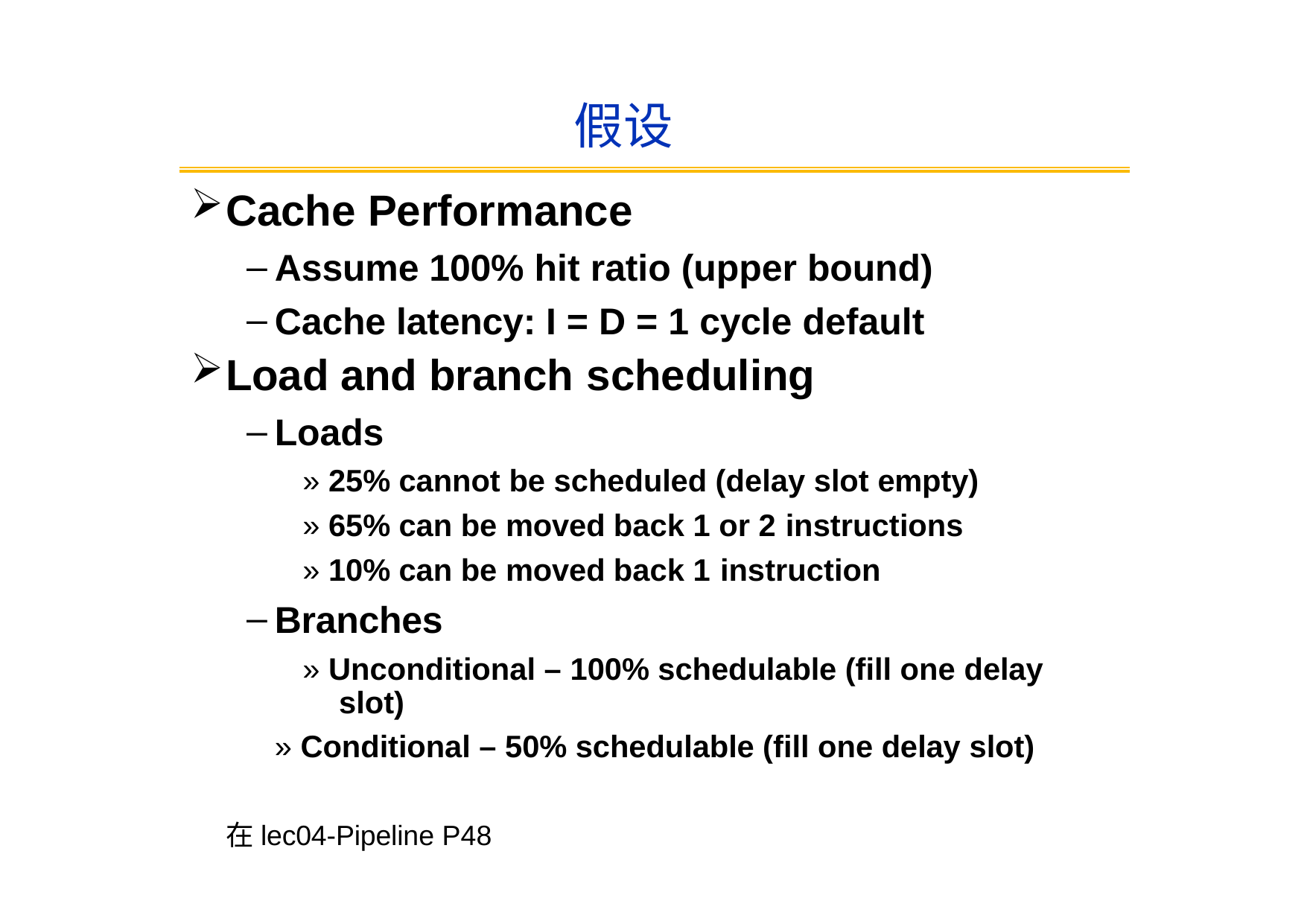

# 假设
Cache Performance
Assume 100% hit ratio (upper bound)
Cache latency: I = D = 1 cycle default
Load and branch scheduling
Loads
» 25% cannot be scheduled (delay slot empty)
» 65% can be moved back 1 or 2 instructions
» 10% can be moved back 1 instruction
Branches
» Unconditional – 100% schedulable (fill one delay  slot)
» Conditional – 50% schedulable (fill one delay slot)

在lec04-Pipeline P48